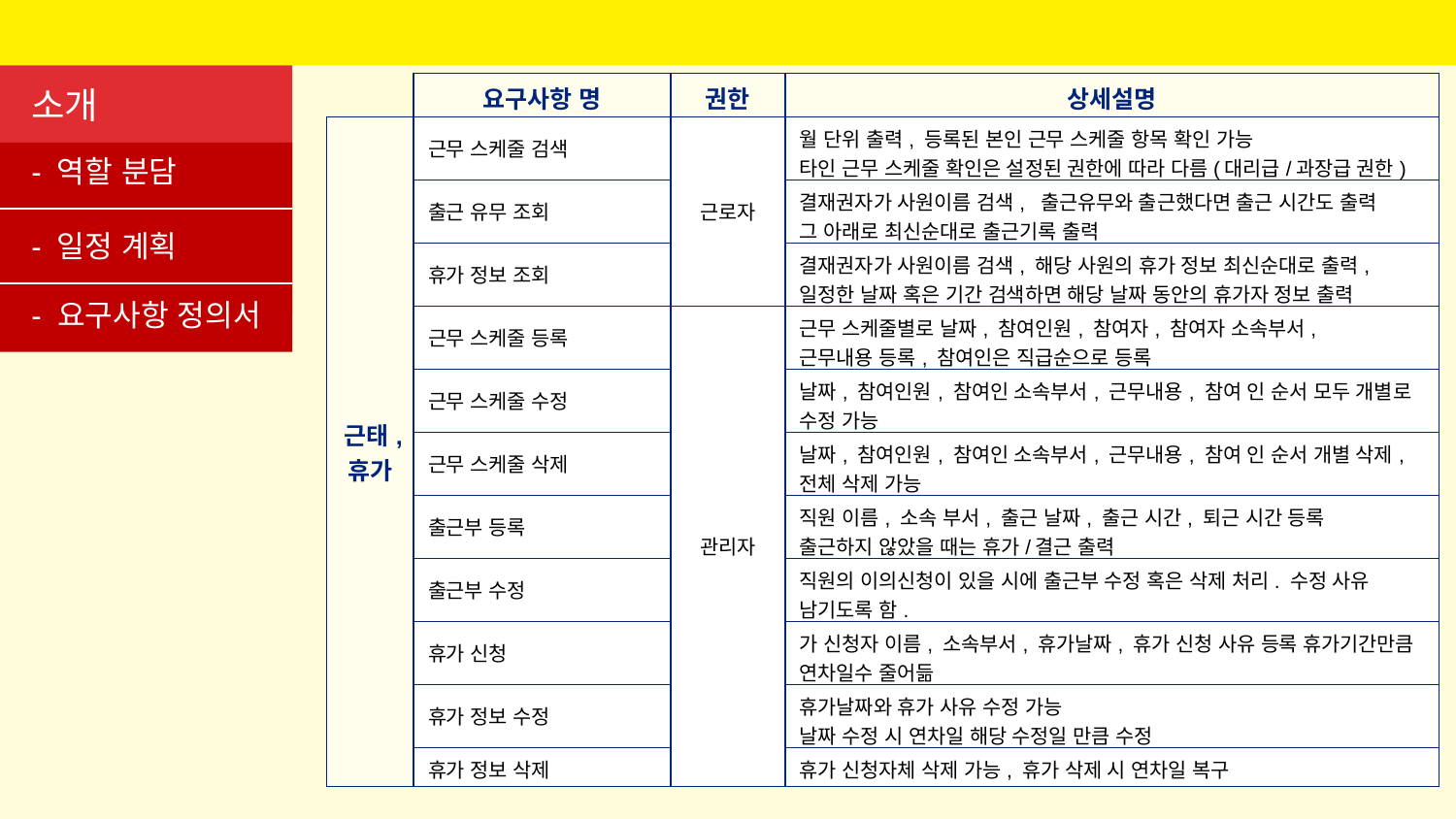

소개

- 역할 분담
- 일정 계획
- 요구사항 정의서
|  | 요구사항 명 | 권한 | 상세설명 |
| --- | --- | --- | --- |
| 근태, 휴가 | 근무 스케줄 검색 | 근로자 | 월 단위 출력, 등록된 본인 근무 스케줄 항목 확인 가능 타인 근무 스케줄 확인은 설정된 권한에 따라 다름(대리급/과장급 권한) |
|  | 출근 유무 조회 |  | 결재권자가 사원이름 검색, 출근유무와 출근했다면 출근 시간도 출력 그 아래로 최신순대로 출근기록 출력 |
|  | 휴가 정보 조회 |  | 결재권자가 사원이름 검색, 해당 사원의 휴가 정보 최신순대로 출력, 일정한 날짜 혹은 기간 검색하면 해당 날짜 동안의 휴가자 정보 출력 |
|  | 근무 스케줄 등록 | 관리자 | 근무 스케줄별로 날짜, 참여인원, 참여자, 참여자 소속부서, 근무내용 등록, 참여인은 직급순으로 등록 |
|  | 근무 스케줄 수정 |  | 날짜, 참여인원, 참여인 소속부서, 근무내용, 참여 인 순서 모두 개별로 수정 가능 |
|  | 근무 스케줄 삭제 |  | 날짜, 참여인원, 참여인 소속부서, 근무내용, 참여 인 순서 개별 삭제, 전체 삭제 가능 |
|  | 출근부 등록 |  | 직원 이름, 소속 부서, 출근 날짜, 출근 시간, 퇴근 시간 등록 출근하지 않았을 때는 휴가/결근 출력 |
|  | 출근부 수정 |  | 직원의 이의신청이 있을 시에 출근부 수정 혹은 삭제 처리. 수정 사유 남기도록 함. |
|  | 휴가 신청 |  | 가 신청자 이름, 소속부서, 휴가날짜, 휴가 신청 사유 등록 휴가기간만큼 연차일수 줄어듦 |
|  | 휴가 정보 수정 |  | 휴가날짜와 휴가 사유 수정 가능 날짜 수정 시 연차일 해당 수정일 만큼 수정 |
|  | 휴가 정보 삭제 |  | 휴가 신청자체 삭제 가능, 휴가 삭제 시 연차일 복구 |